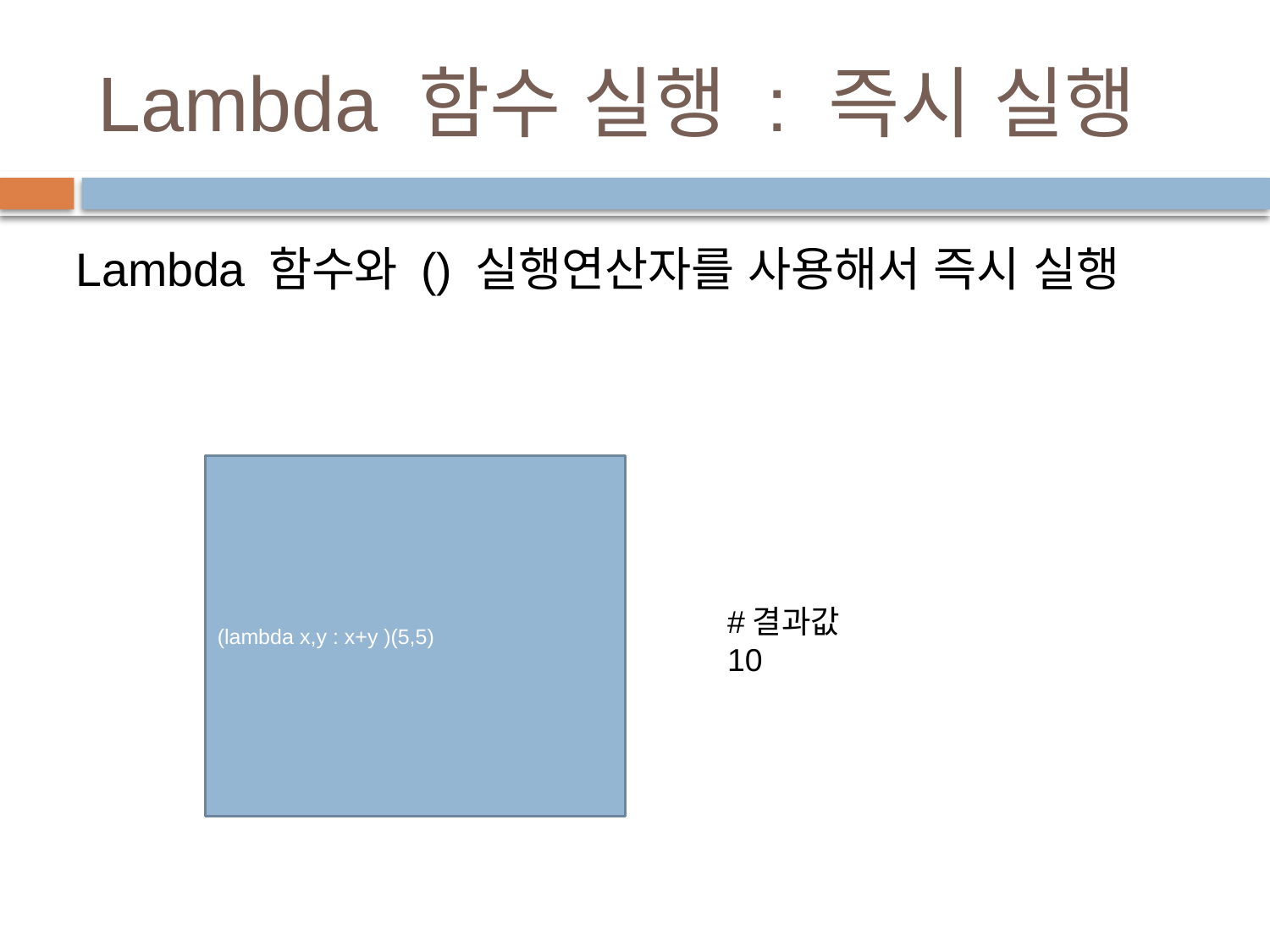

# Lambda 함수 실행 : 즉시 실행
Lambda 함수와 () 실행연산자를 사용해서 즉시 실행
(lambda x,y : x+y )(5,5)
#결과값
10